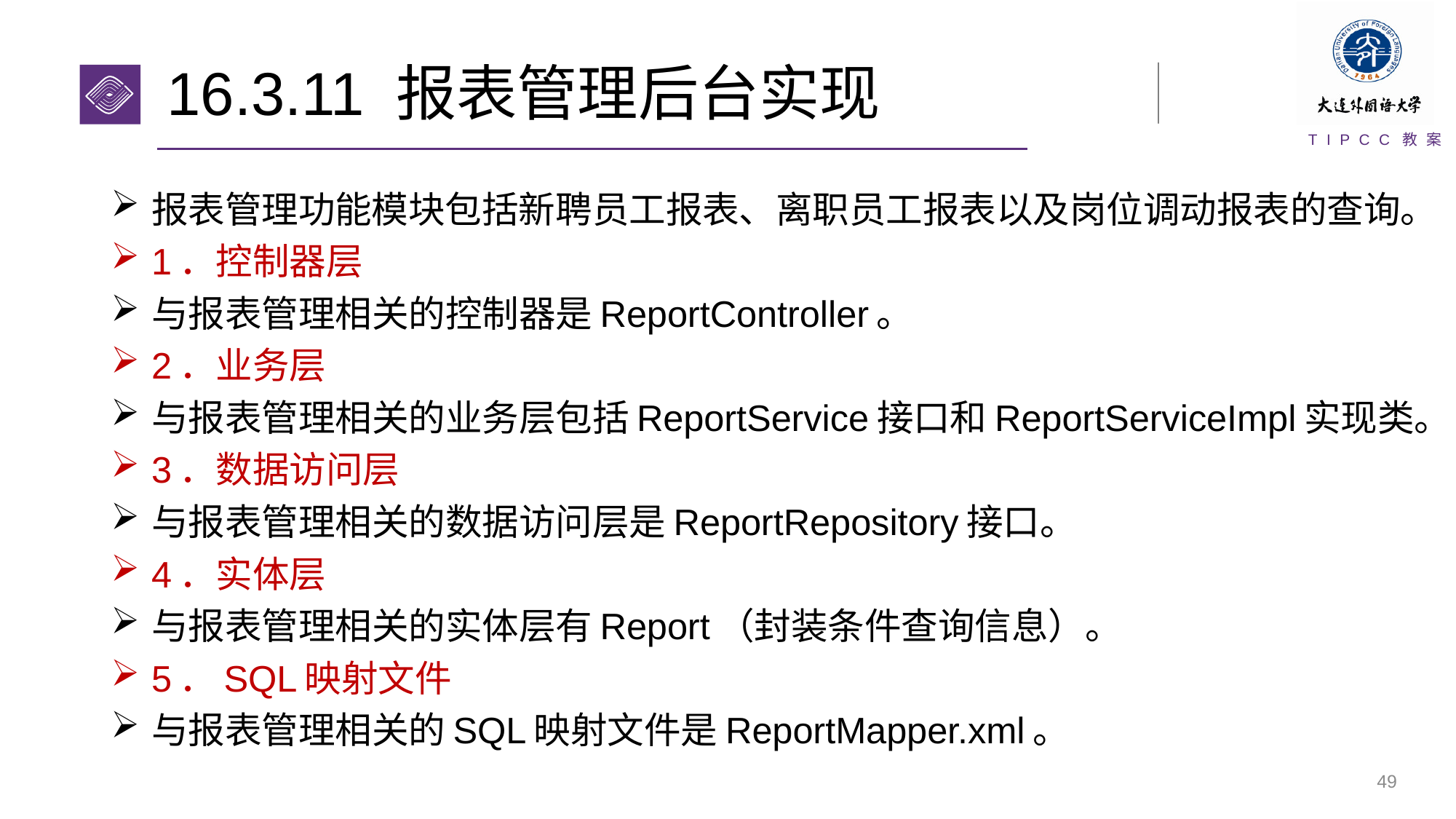

# 16.3.11 报表管理后台实现
报表管理功能模块包括新聘员工报表、离职员工报表以及岗位调动报表的查询。
1．控制器层
与报表管理相关的控制器是ReportController。
2．业务层
与报表管理相关的业务层包括ReportService接口和ReportServiceImpl实现类。
3．数据访问层
与报表管理相关的数据访问层是ReportRepository接口。
4．实体层
与报表管理相关的实体层有Report（封装条件查询信息）。
5．SQL映射文件
与报表管理相关的SQL映射文件是ReportMapper.xml。
49